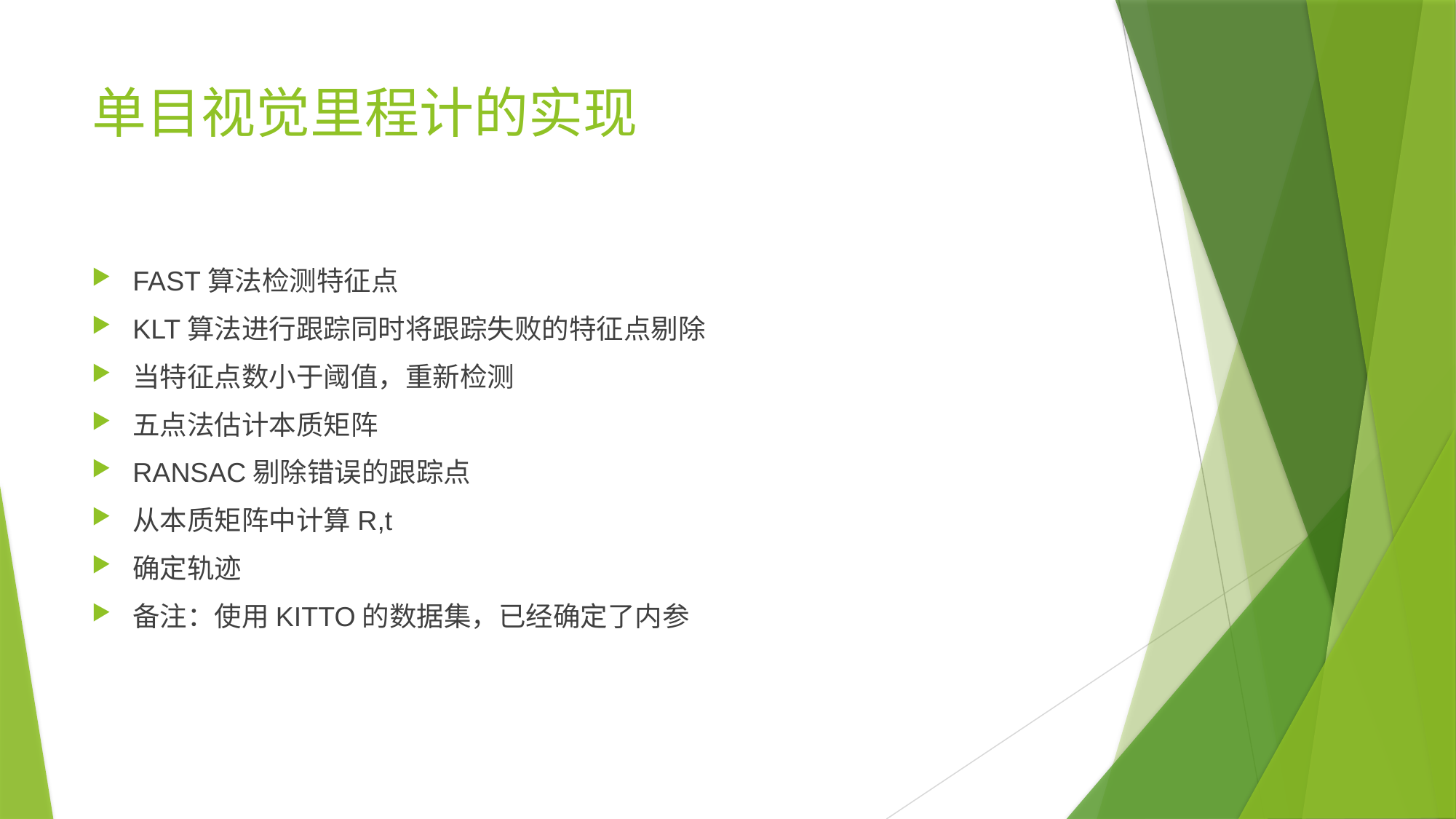

# 单目视觉里程计的实现
FAST算法检测特征点
KLT算法进行跟踪同时将跟踪失败的特征点剔除
当特征点数小于阈值，重新检测
五点法估计本质矩阵
RANSAC剔除错误的跟踪点
从本质矩阵中计算R,t
确定轨迹
备注：使用KITTO的数据集，已经确定了内参